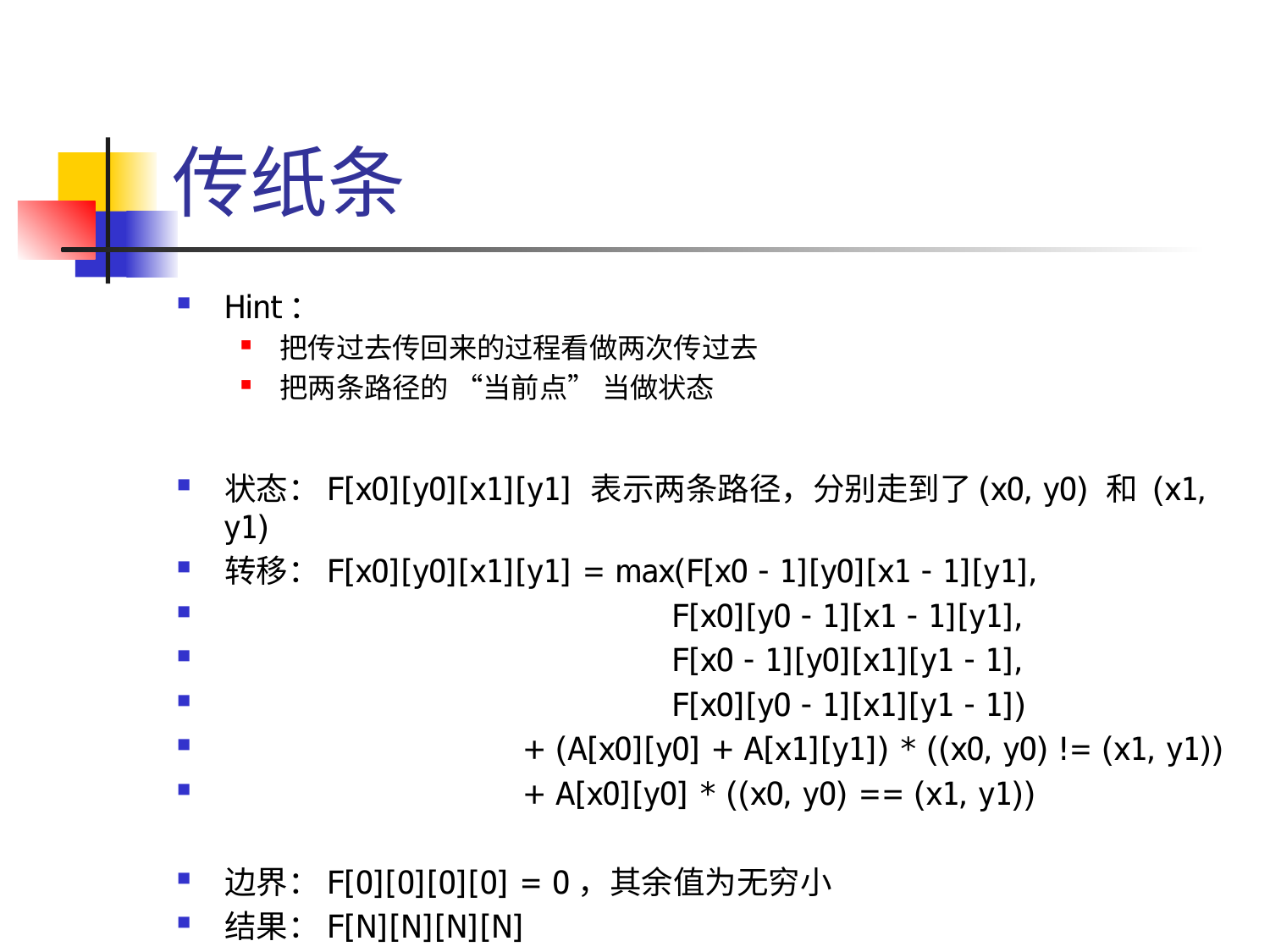

# 传纸条
Hint：
把传过去传回来的过程看做两次传过去
把两条路径的 “当前点” 当做状态

状态：F[x0][y0][x1][y1] 表示两条路径，分别走到了(x0, y0) 和 (x1, y1)
转移：F[x0][y0][x1][y1] = max(F[x0 - 1][y0][x1 - 1][y1],
                                             F[x0][y0 - 1][x1 - 1][y1],
                                             F[x0 - 1][y0][x1][y1 - 1],
                                             F[x0][y0 - 1][x1][y1 - 1])
                              + (A[x0][y0] + A[x1][y1]) * ((x0, y0) != (x1, y1))
                              + A[x0][y0] * ((x0, y0) == (x1, y1))

边界：F[0][0][0][0] = 0，其余值为无穷小
结果：F[N][N][N][N]